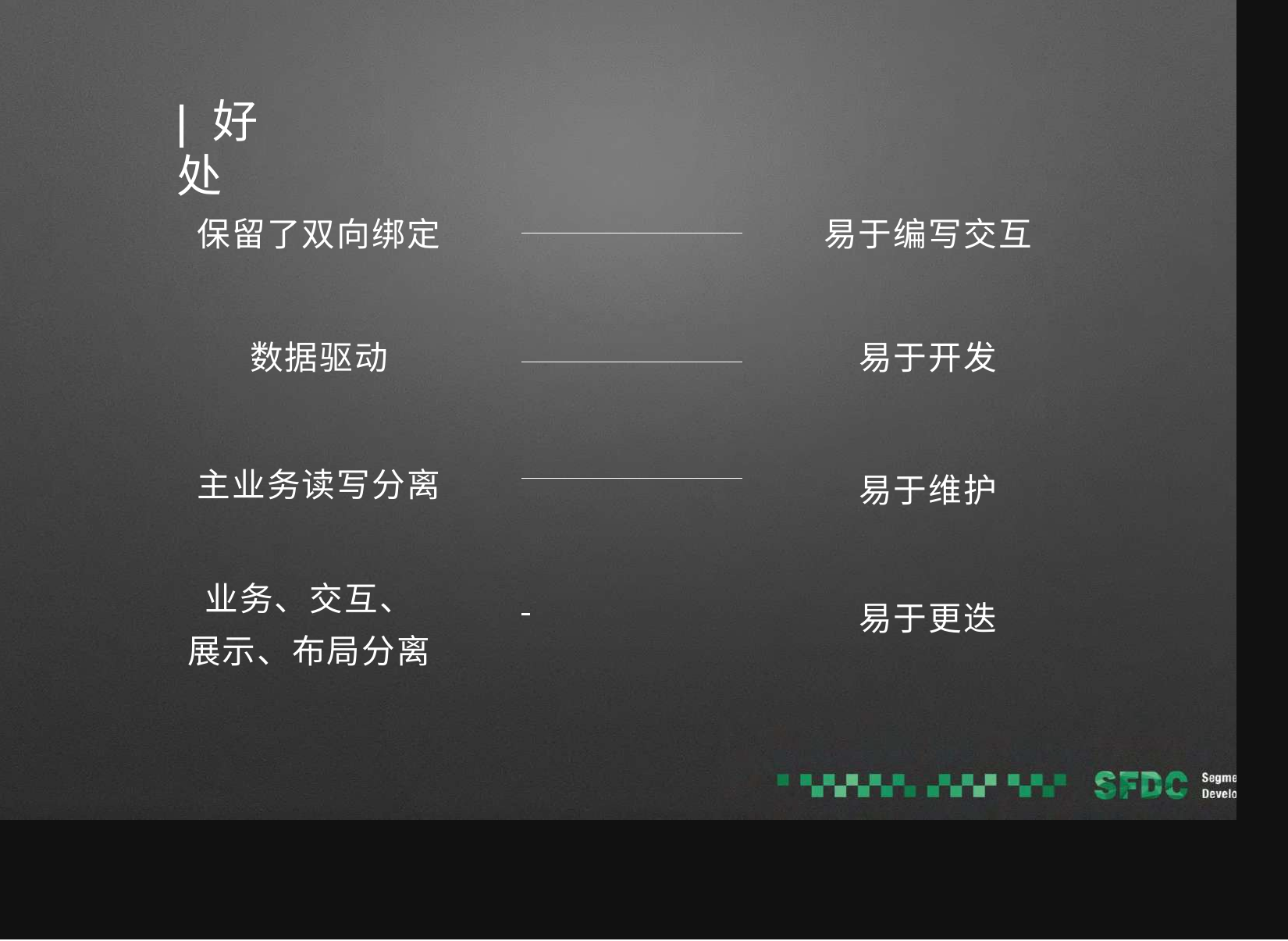

| 好处
保留了双向绑定
易于编写交互

数据驱动
易于开发

主业务读写分离
易于维护

业务、交互、 展示、布局分离

易于更迭